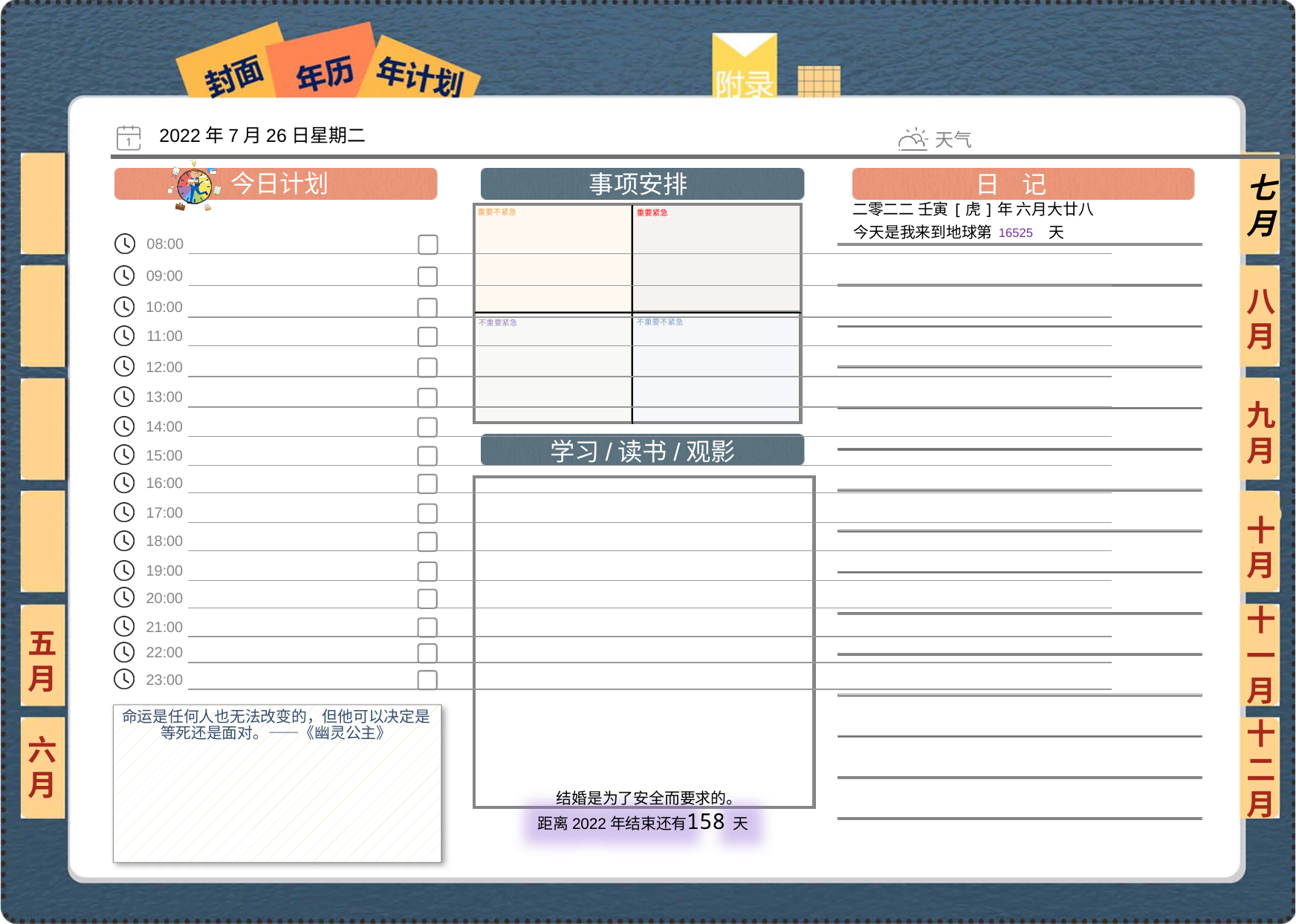

2022年7月26日星期二
七月
二零二二 壬寅[虎]年 六月大廿八
16525
八月
九月
十月
十一月
五月
命运是任何人也无法改变的，但他可以决定是等死还是面对。——《幽灵公主》

六月
十二月
158
 结婚是为了安全而要求的。